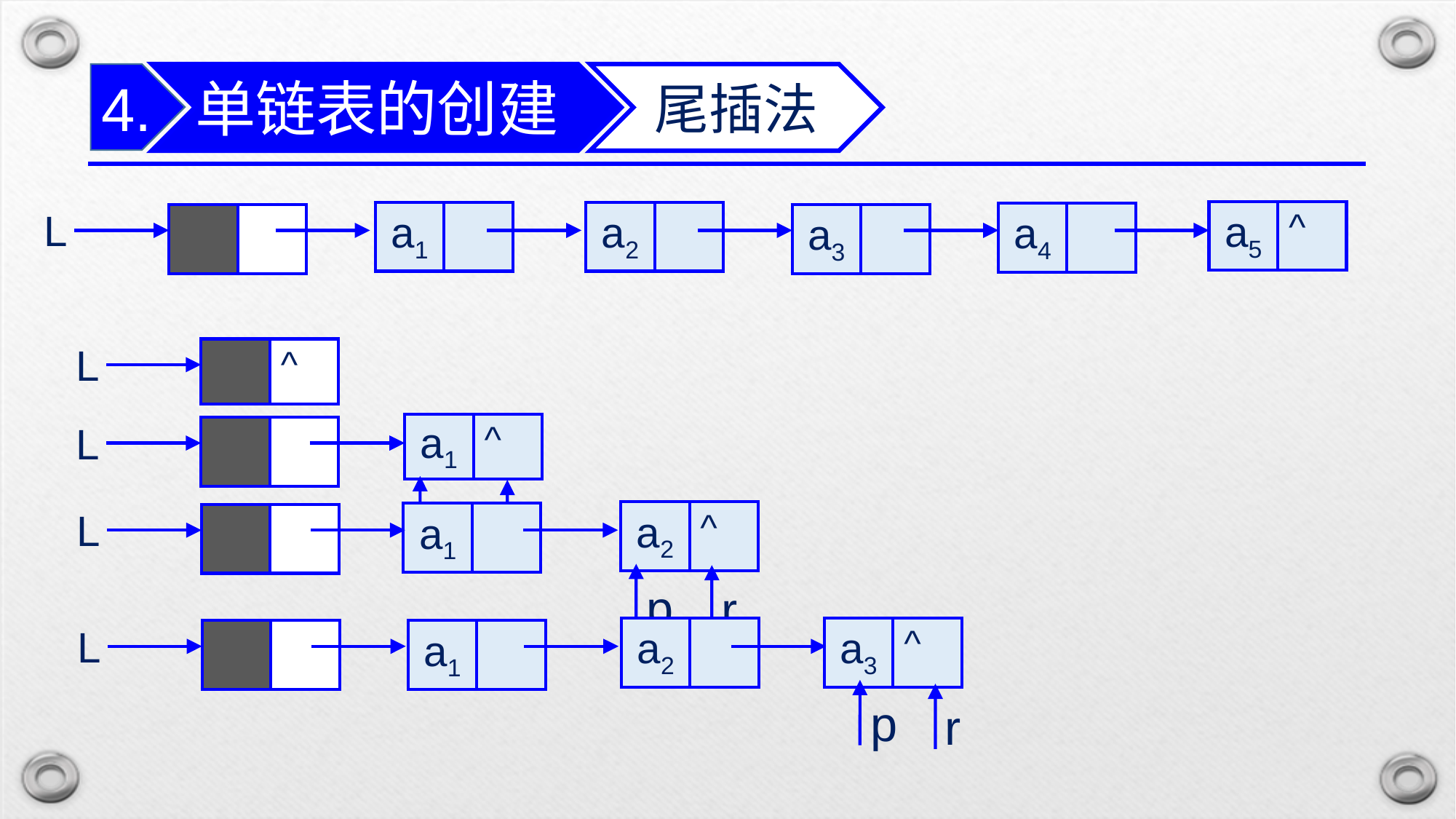

单链表的创建

4.
尾插法
…
L
| a5 | ^ |
| --- | --- |
| a1 |  |
| --- | --- |
| a2 |  |
| --- | --- |
| a4 |  |
| --- | --- |
| a3 |  |
| --- | --- |
|  |  |
| --- | --- |
L
|  | ^ |
| --- | --- |
L
| a1 | ^ |
| --- | --- |
|  |  |
| --- | --- |

p

r
L
| a2 | ^ |
| --- | --- |
| a1 |  |
| --- | --- |
|  |  |
| --- | --- |

p

r
L
| a2 |  |
| --- | --- |
| a3 | ^ |
| --- | --- |
|  |  |
| --- | --- |
| a1 |  |
| --- | --- |

p

r